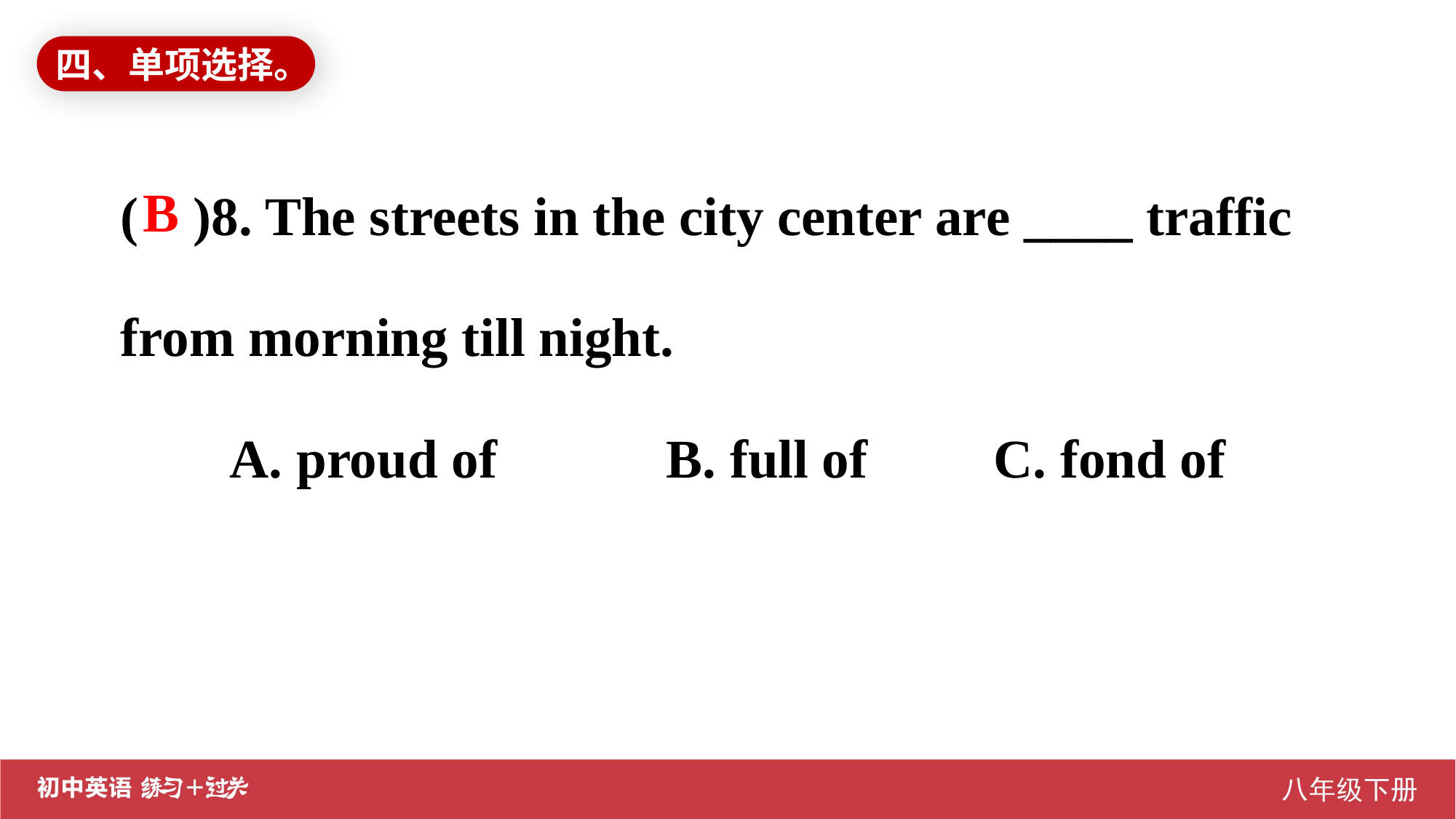

四、单项选择。
(    )8. The streets in the city center are ____ traffic from morning till night.
	A. proud of		B. full of		C. fond of
B